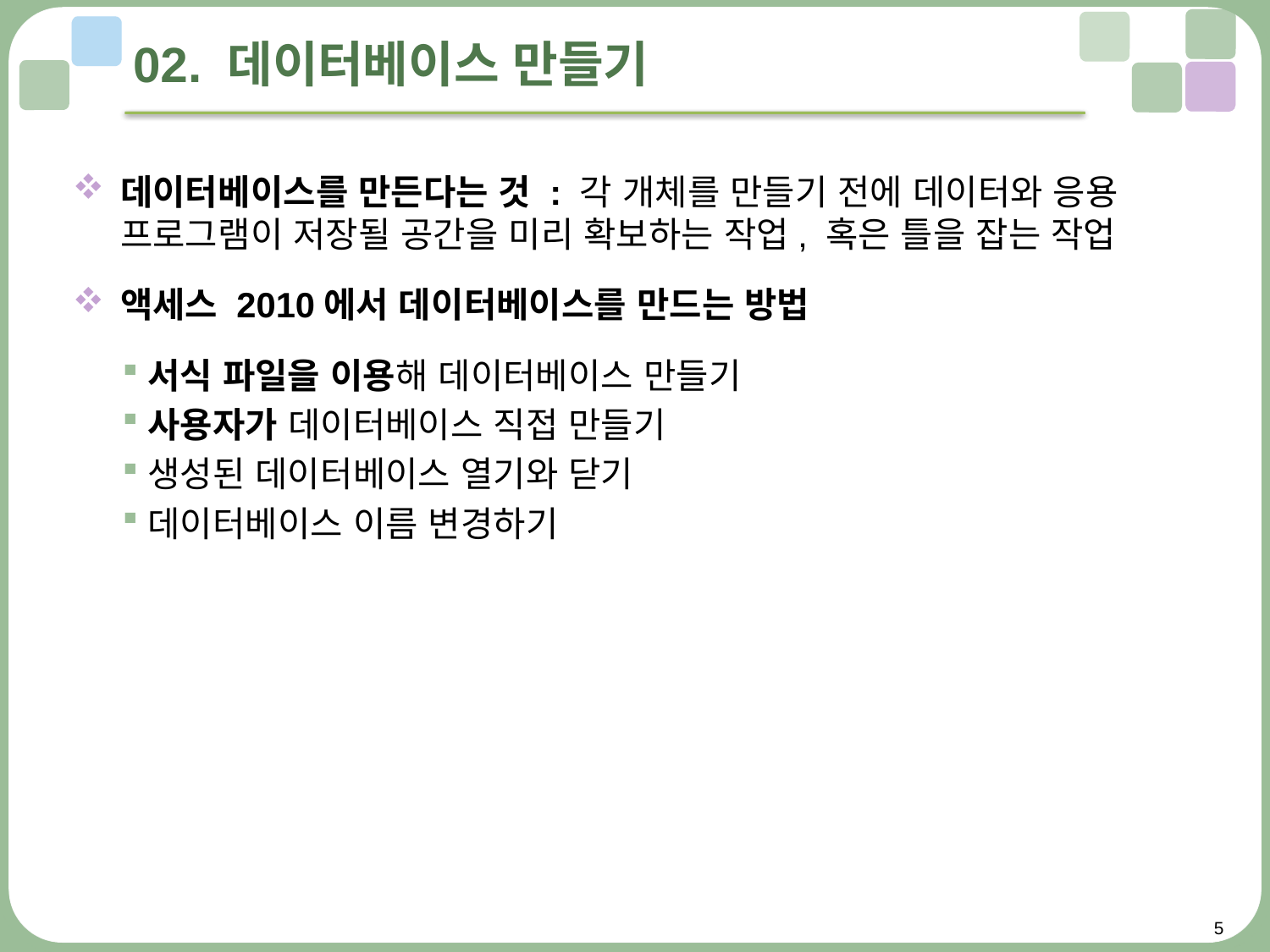

# 02. 데이터베이스 만들기
데이터베이스를 만든다는 것 : 각 개체를 만들기 전에 데이터와 응용 프로그램이 저장될 공간을 미리 확보하는 작업, 혹은 틀을 잡는 작업
액세스 2010에서 데이터베이스를 만드는 방법
서식 파일을 이용해 데이터베이스 만들기
사용자가 데이터베이스 직접 만들기
생성된 데이터베이스 열기와 닫기
데이터베이스 이름 변경하기